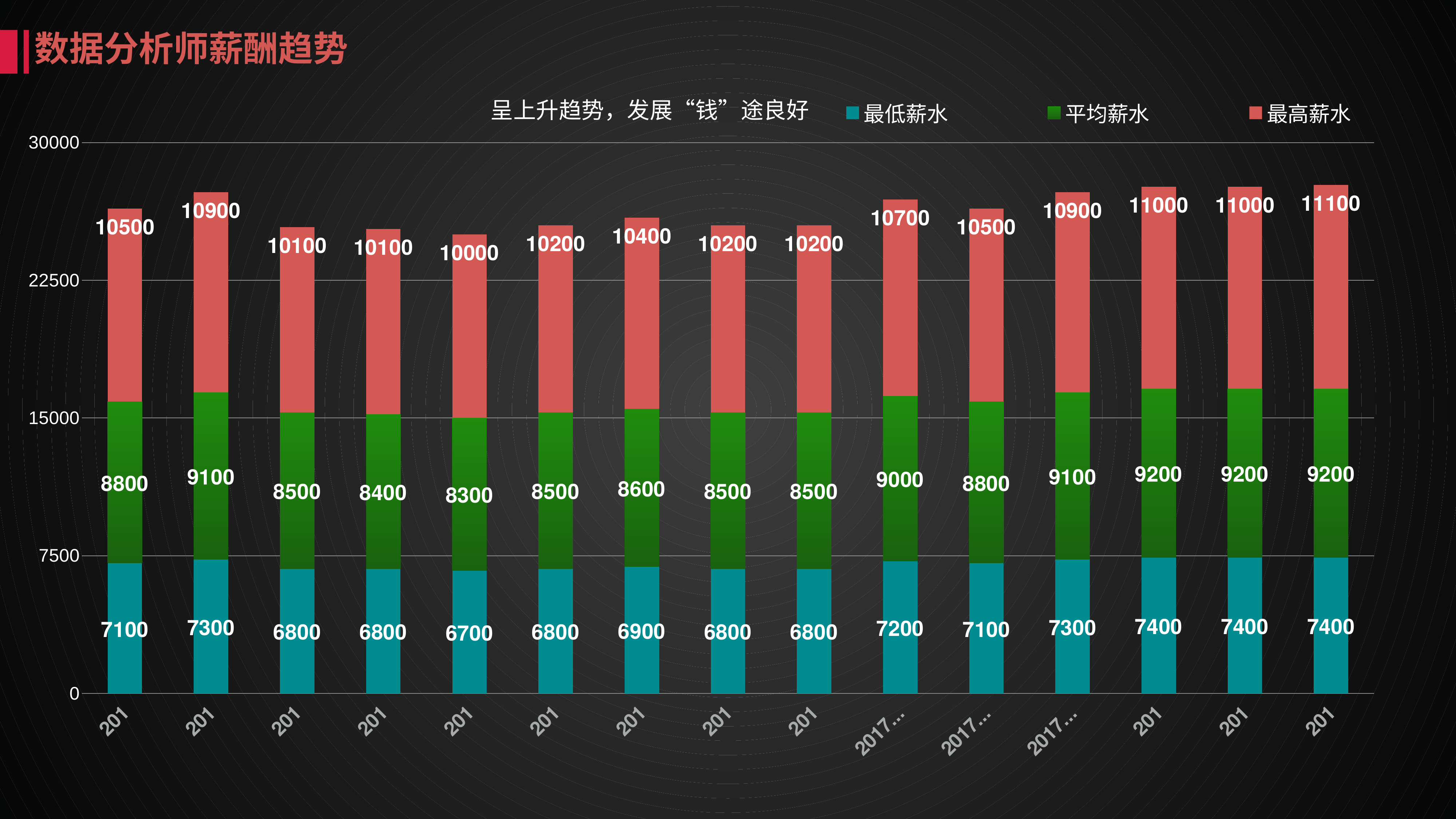

数据分析师薪酬趋势
呈上升趋势，发展“钱”途良好

### Chart

| Category | 最低薪水 | 平均薪水 | 最高薪水 |
|---|---|---|---|
| 2017年1月 | 7100.0 | 8800.0 | 10500.0 |
| 2017年2月 | 7300.0 | 9100.0 | 10900.0 |
| 2017年3月 | 6800.0 | 8500.0 | 10100.0 |
| 2017年4月 | 6800.0 | 8400.0 | 10100.0 |
| 2017年5月 | 6700.0 | 8300.0 | 10000.0 |
| 2017年6月 | 6800.0 | 8500.0 | 10200.0 |
| 2017年7月 | 6900.0 | 8600.0 | 10400.0 |
| 2017年8月 | 6800.0 | 8500.0 | 10200.0 |
| 2017年9月 | 6800.0 | 8500.0 | 10200.0 |
| 2017年10月 | 7200.0 | 9000.0 | 10700.0 |
| 2017年11月 | 7100.0 | 8800.0 | 10500.0 |
| 2017年12月 | 7300.0 | 9100.0 | 10900.0 |
| 2018年1月 | 7400.0 | 9200.0 | 11000.0 |
| 2018年2月 | 7400.0 | 9200.0 | 11000.0 |
| 2018年3月 | 7400.0 | 9200.0 | 11100.0 |